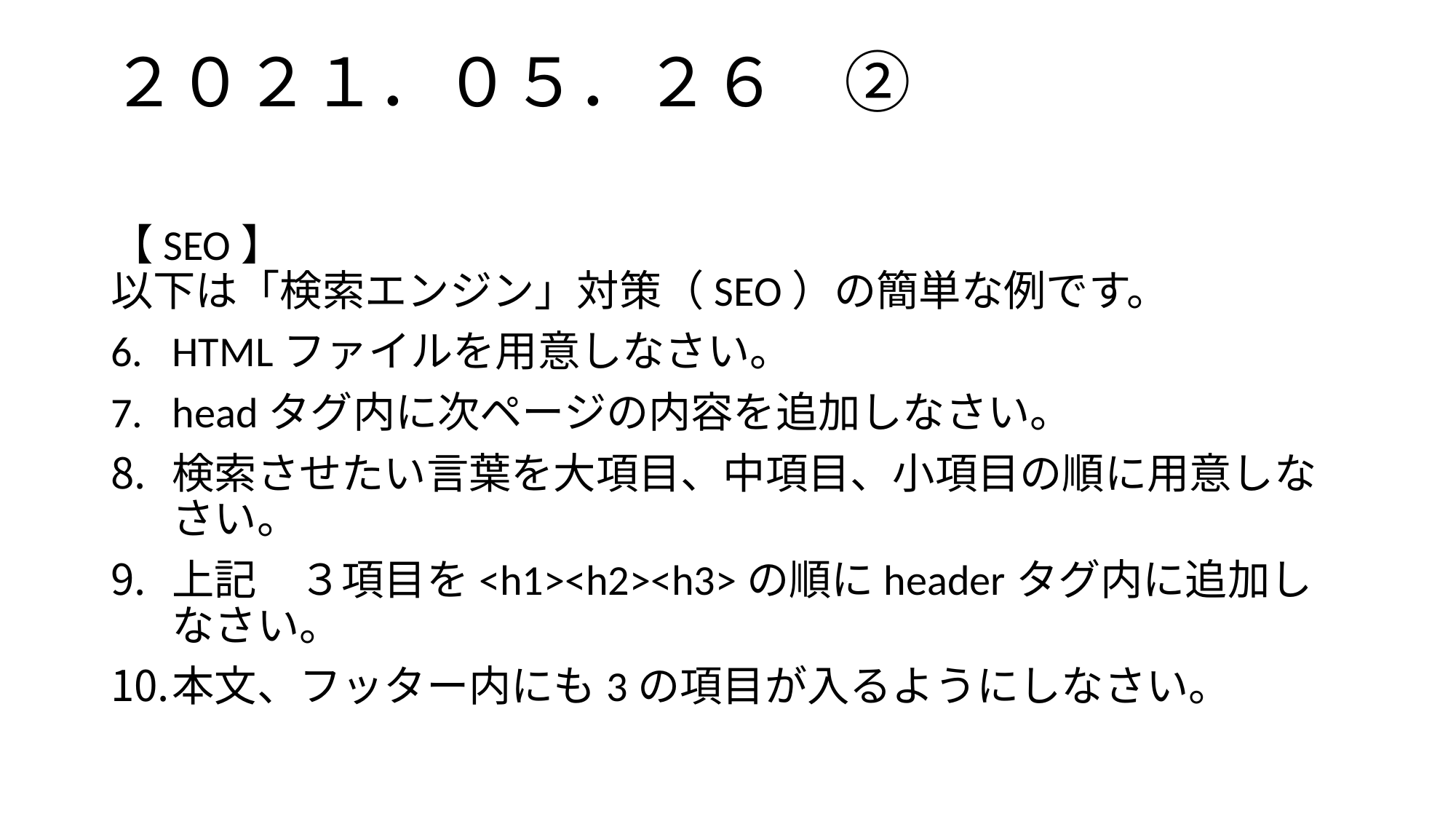

２０２１．０５．２６　②
【SEO】
以下は「検索エンジン」対策（SEO）の簡単な例です。
HTMLファイルを用意しなさい。
headタグ内に次ページの内容を追加しなさい。
検索させたい言葉を大項目、中項目、小項目の順に用意しなさい。
上記　３項目を<h1><h2><h3>の順にheaderタグ内に追加しなさい。
本文、フッター内にも3の項目が入るようにしなさい。